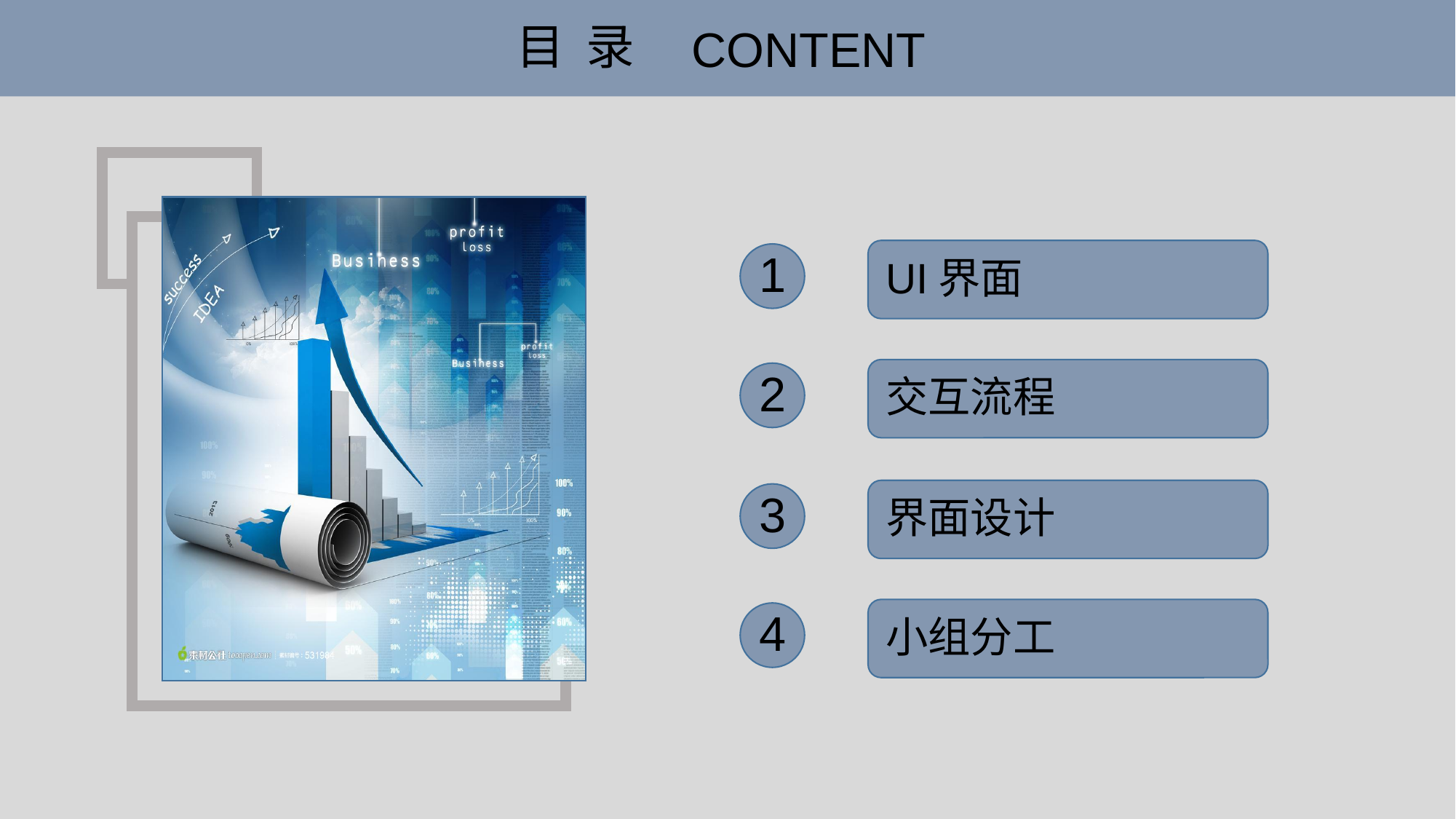

目  录
 CONTENT

1

UI界面
2

交互流程
3

界面设计
4

小组分工